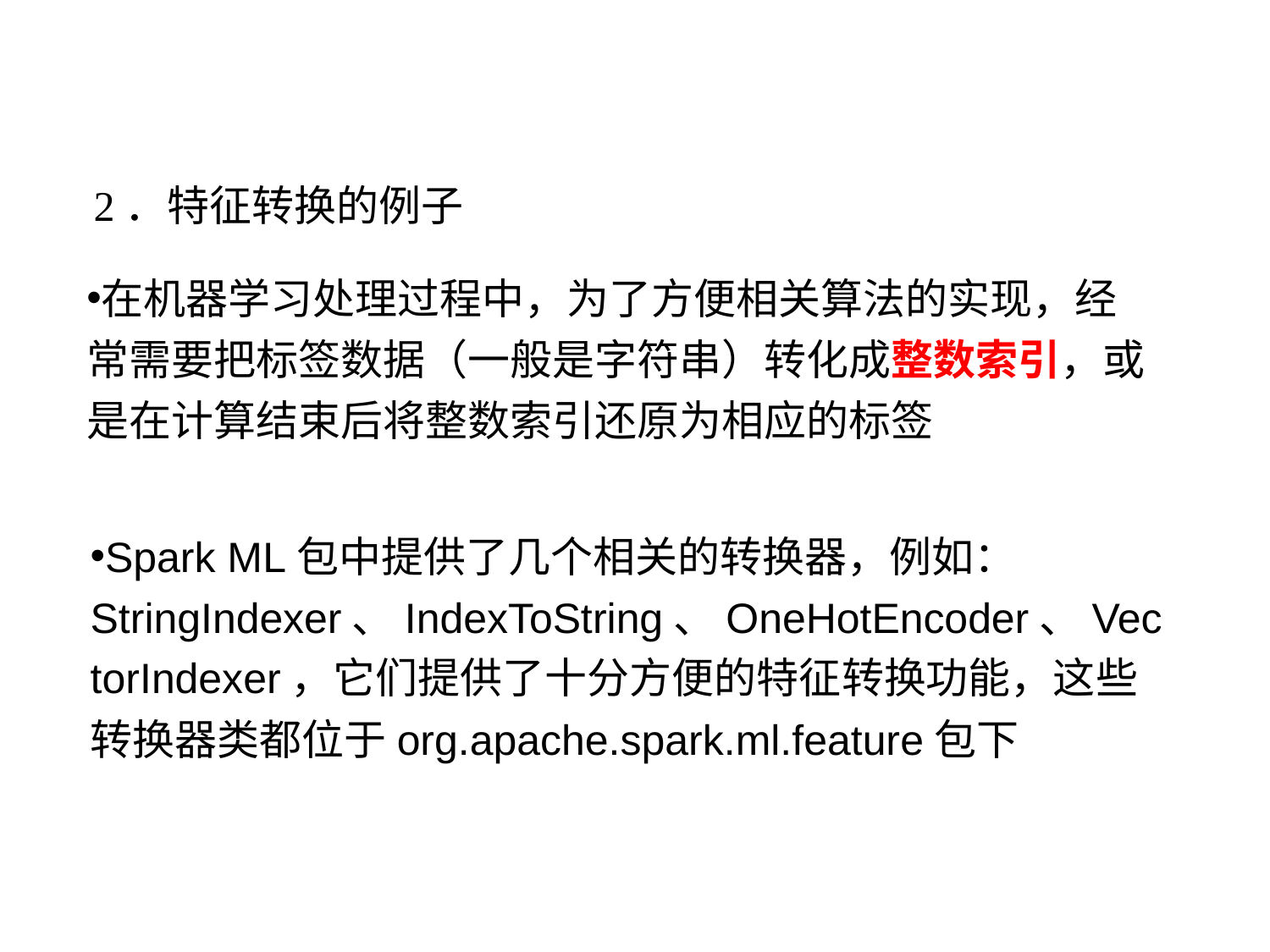

9.6.2 特征转换
2．特征转换的例子
在机器学习处理过程中，为了方便相关算法的实现，经常需要把标签数据（一般是字符串）转化成整数索引，或是在计算结束后将整数索引还原为相应的标签
Spark ML包中提供了几个相关的转换器，例如：StringIndexer、IndexToString、OneHotEncoder、VectorIndexer，它们提供了十分方便的特征转换功能，这些转换器类都位于org.apache.spark.ml.feature包下